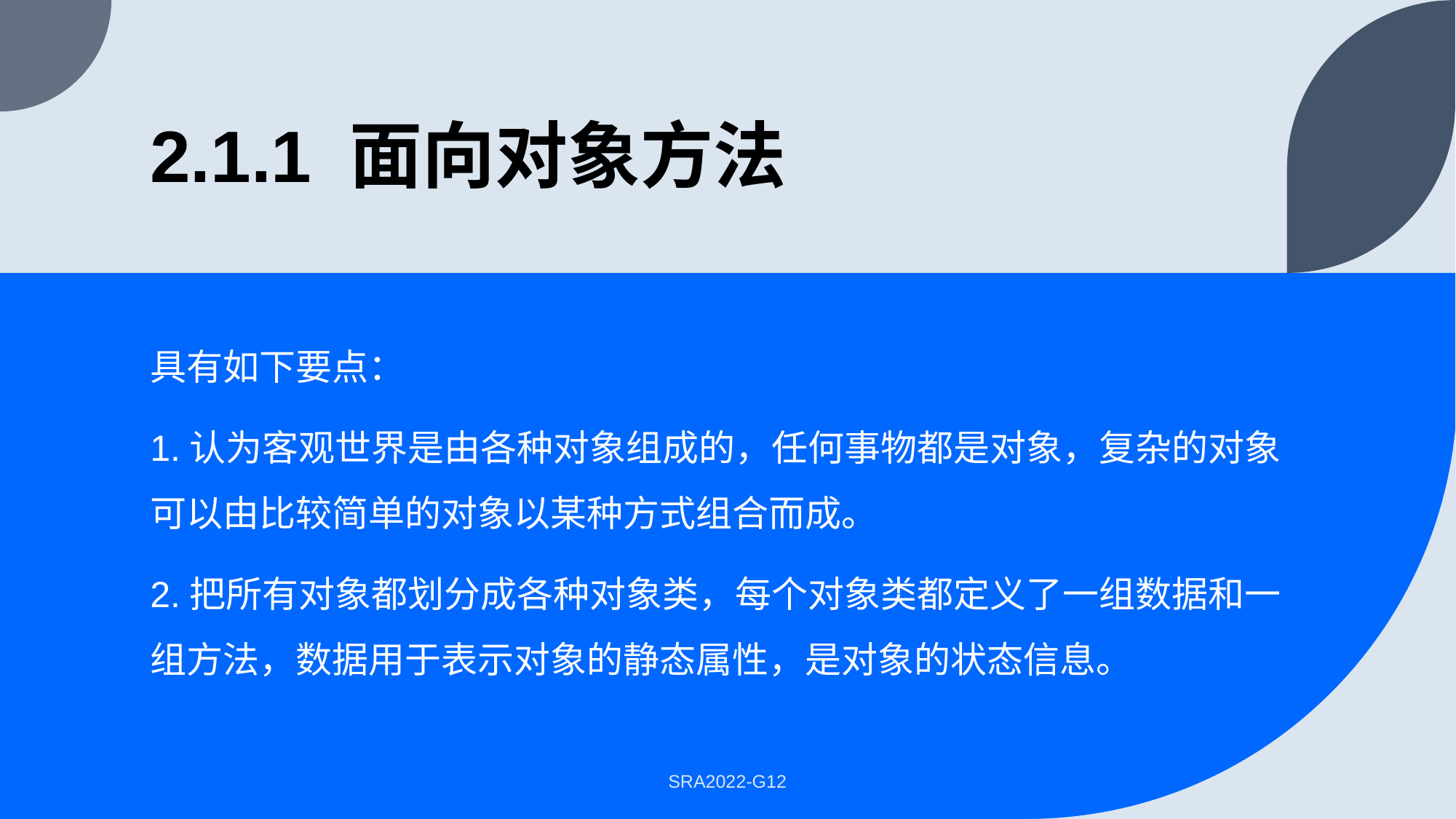

# 2.1.1 面向对象方法
具有如下要点：
1.认为客观世界是由各种对象组成的，任何事物都是对象，复杂的对象可以由比较简单的对象以某种方式组合而成。
2.把所有对象都划分成各种对象类，每个对象类都定义了一组数据和一组方法，数据用于表示对象的静态属性，是对象的状态信息。

SRA2022-G12
4